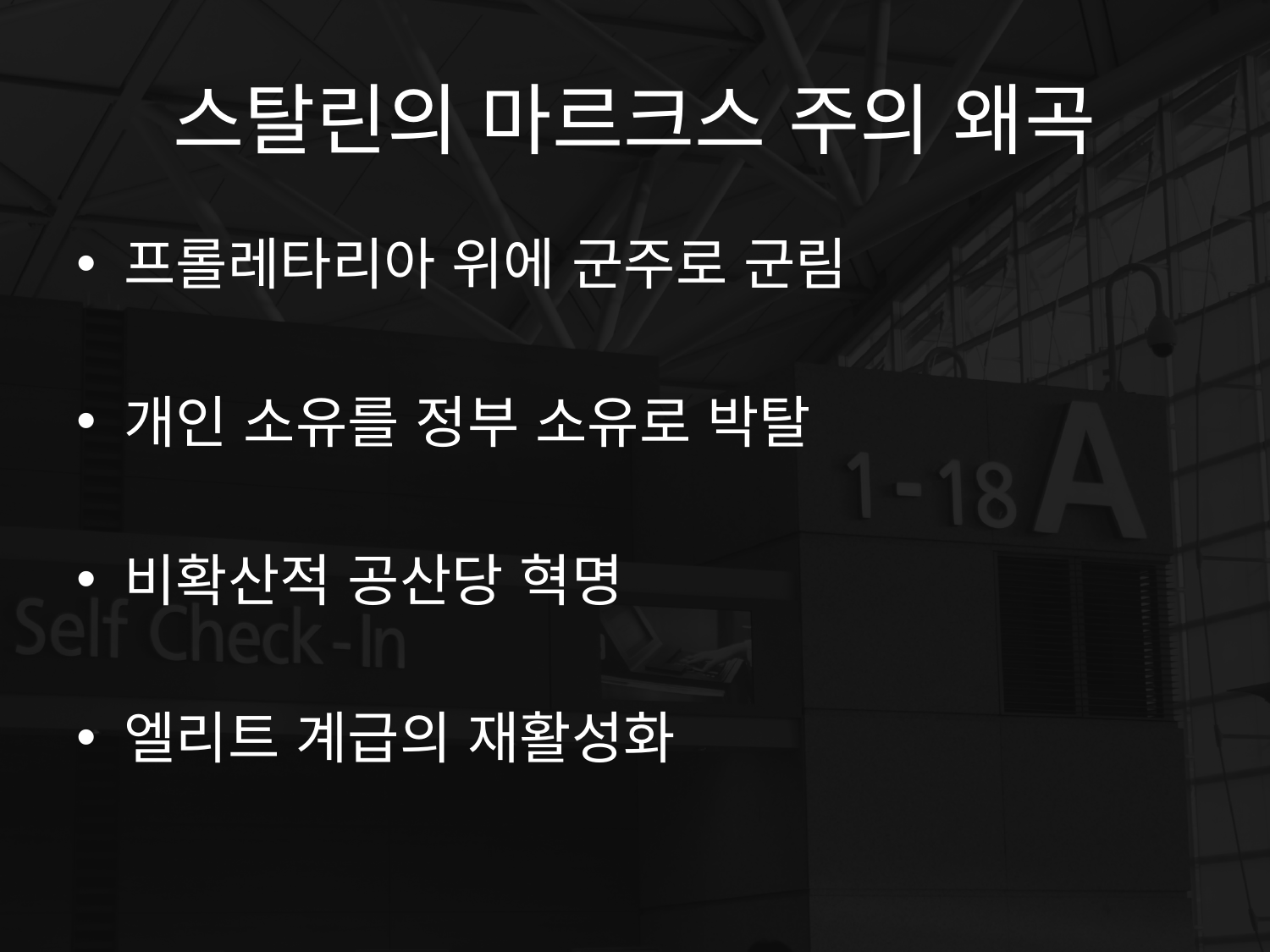

# 스탈린의 마르크스 주의 왜곡
프롤레타리아 위에 군주로 군림

개인 소유를 정부 소유로 박탈

비확산적 공산당 혁명

엘리트 계급의 재활성화